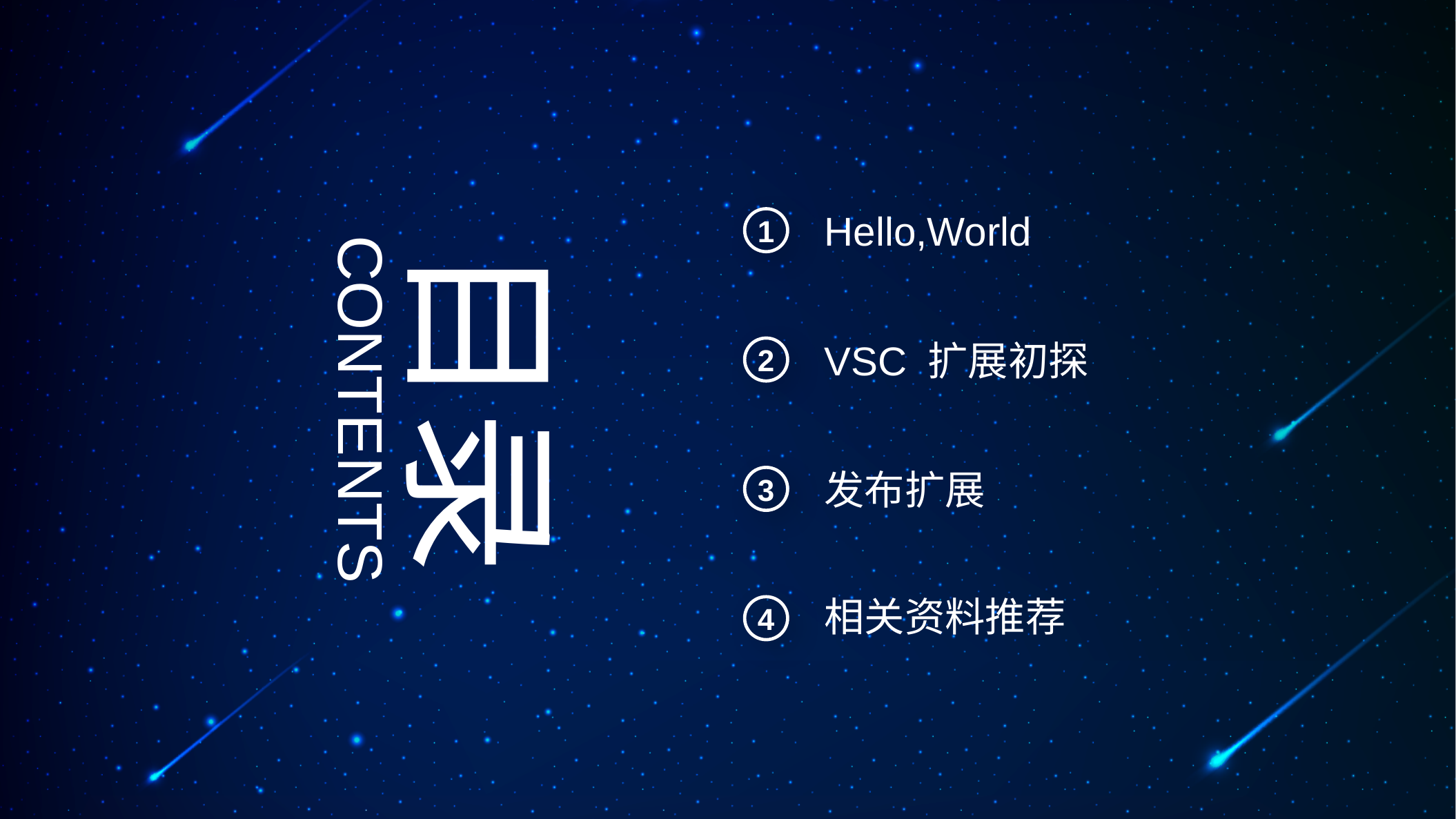

目录
Hello,World
1
VSC 扩展初探
2
CONTENTS
发布扩展
3
相关资料推荐
4